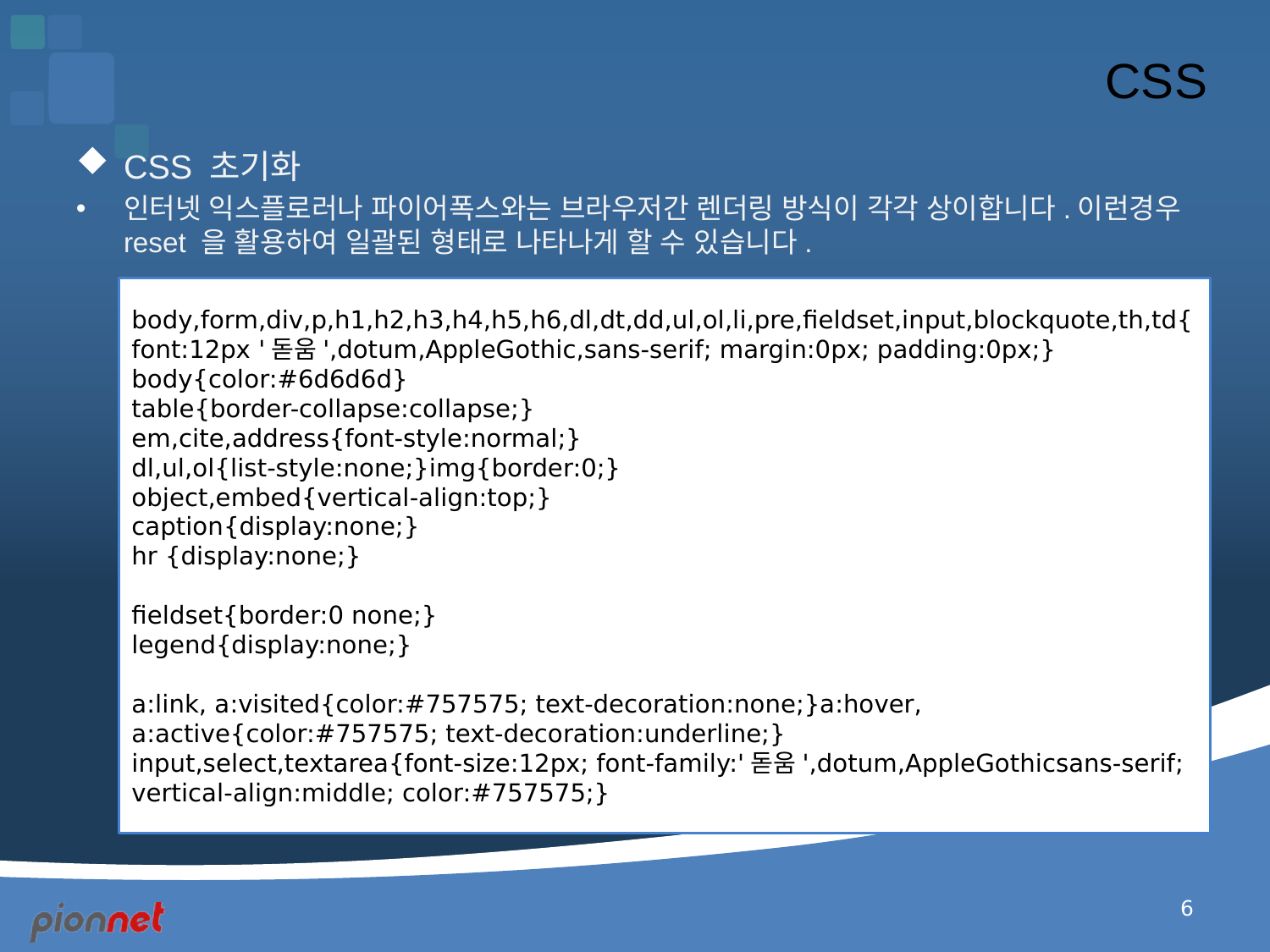

# CSS
CSS 초기화
인터넷 익스플로러나 파이어폭스와는 브라우저간 렌더링 방식이 각각 상이합니다.이런경우 reset 을 활용하여 일괄된 형태로 나타나게 할 수 있습니다.
body,form,div,p,h1,h2,h3,h4,h5,h6,dl,dt,dd,ul,ol,li,pre,fieldset,input,blockquote,th,td{font:12px '돋움',dotum,AppleGothic,sans-serif; margin:0px; padding:0px;}
body{color:#6d6d6d}
table{border-collapse:collapse;}
em,cite,address{font-style:normal;}
dl,ul,ol{list-style:none;}img{border:0;}
object,embed{vertical-align:top;}
caption{display:none;}
hr {display:none;}

fieldset{border:0 none;}
legend{display:none;}

a:link, a:visited{color:#757575; text-decoration:none;}a:hover, a:active{color:#757575; text-decoration:underline;}
input,select,textarea{font-size:12px; font-family:'돋움',dotum,AppleGothicsans-serif; vertical-align:middle; color:#757575;}
6